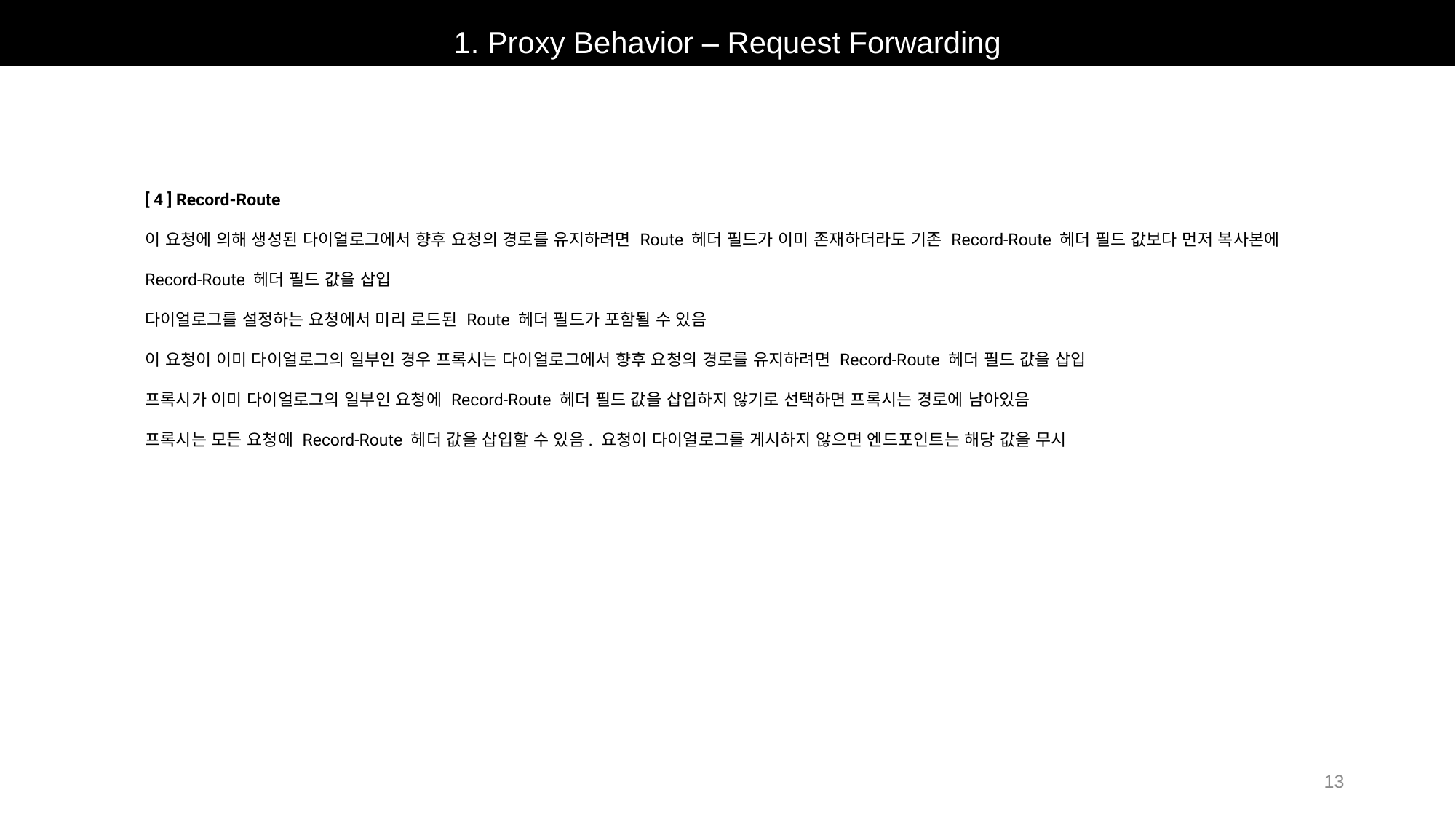

# 1. Proxy Behavior – Request Forwarding
[ 4 ] Record-Route
이 요청에 의해 생성된 다이얼로그에서 향후 요청의 경로를 유지하려면 Route 헤더 필드가 이미 존재하더라도 기존 Record-Route 헤더 필드 값보다 먼저 복사본에
Record-Route 헤더 필드 값을 삽입
다이얼로그를 설정하는 요청에서 미리 로드된 Route 헤더 필드가 포함될 수 있음
이 요청이 이미 다이얼로그의 일부인 경우 프록시는 다이얼로그에서 향후 요청의 경로를 유지하려면 Record-Route 헤더 필드 값을 삽입
프록시가 이미 다이얼로그의 일부인 요청에 Record-Route 헤더 필드 값을 삽입하지 않기로 선택하면 프록시는 경로에 남아있음
프록시는 모든 요청에 Record-Route 헤더 값을 삽입할 수 있음. 요청이 다이얼로그를 게시하지 않으면 엔드포인트는 해당 값을 무시

13